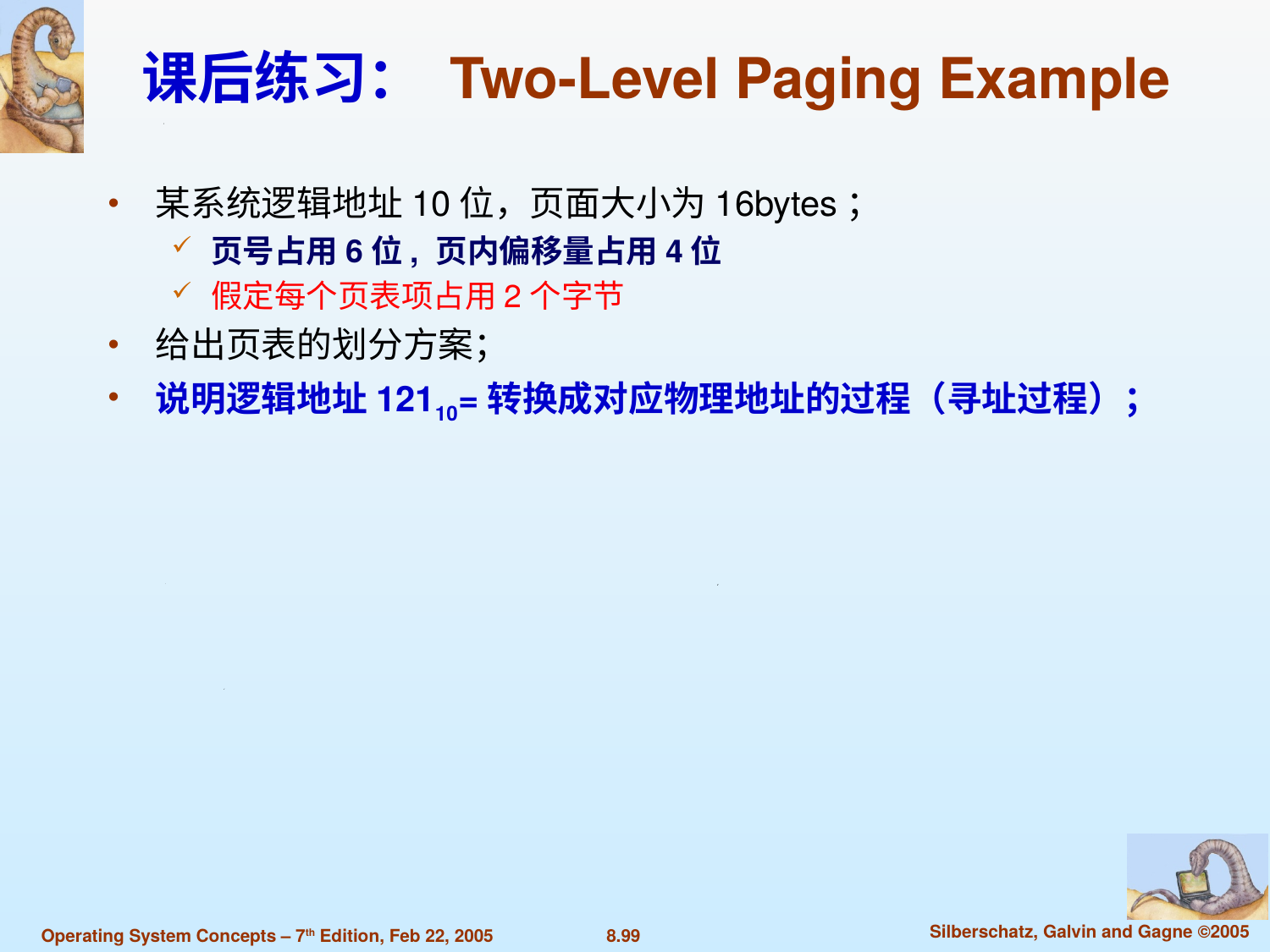

课后练习： Two-Level Paging Example
某系统逻辑地址10位，页面大小为16bytes；
页号占用6位, 页内偏移量占用4位
假定每个页表项占用2个字节
给出页表的划分方案；
说明逻辑地址12110=转换成对应物理地址的过程（寻址过程）；